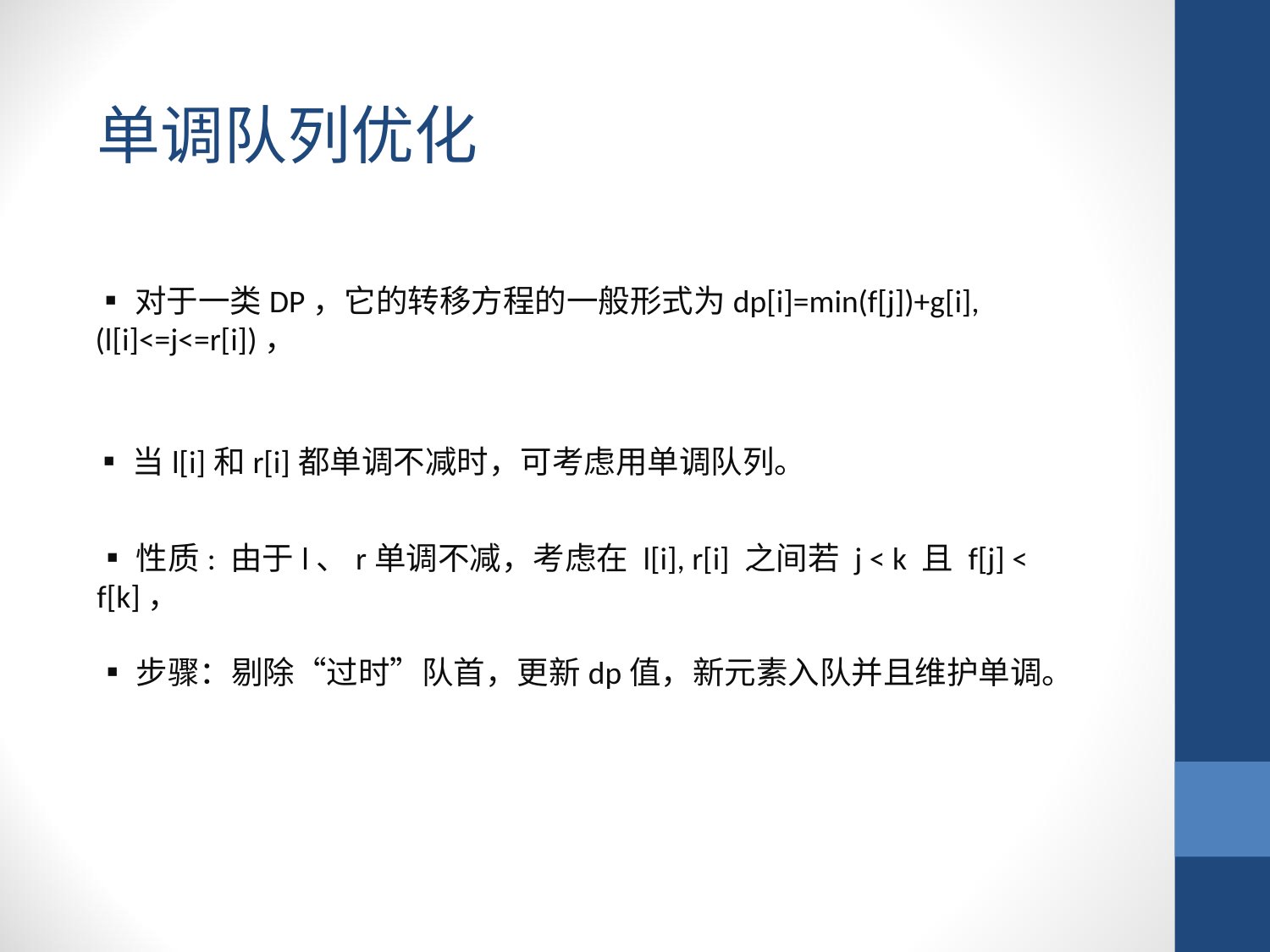

单调队列优化
▪对于一类DP，它的转移方程的一般形式为dp[i]=min(f[j])+g[i], (l[i]<=j<=r[i])，
▪当l[i]和r[i]都单调不减时，可考虑用单调队列。
▪性质: 由于l、r单调不减，考虑在 l[i], r[i] 之间若 j < k 且 f[j] < f[k]，
▪步骤：剔除“过时”队首，更新dp值，新元素入队并且维护单调。